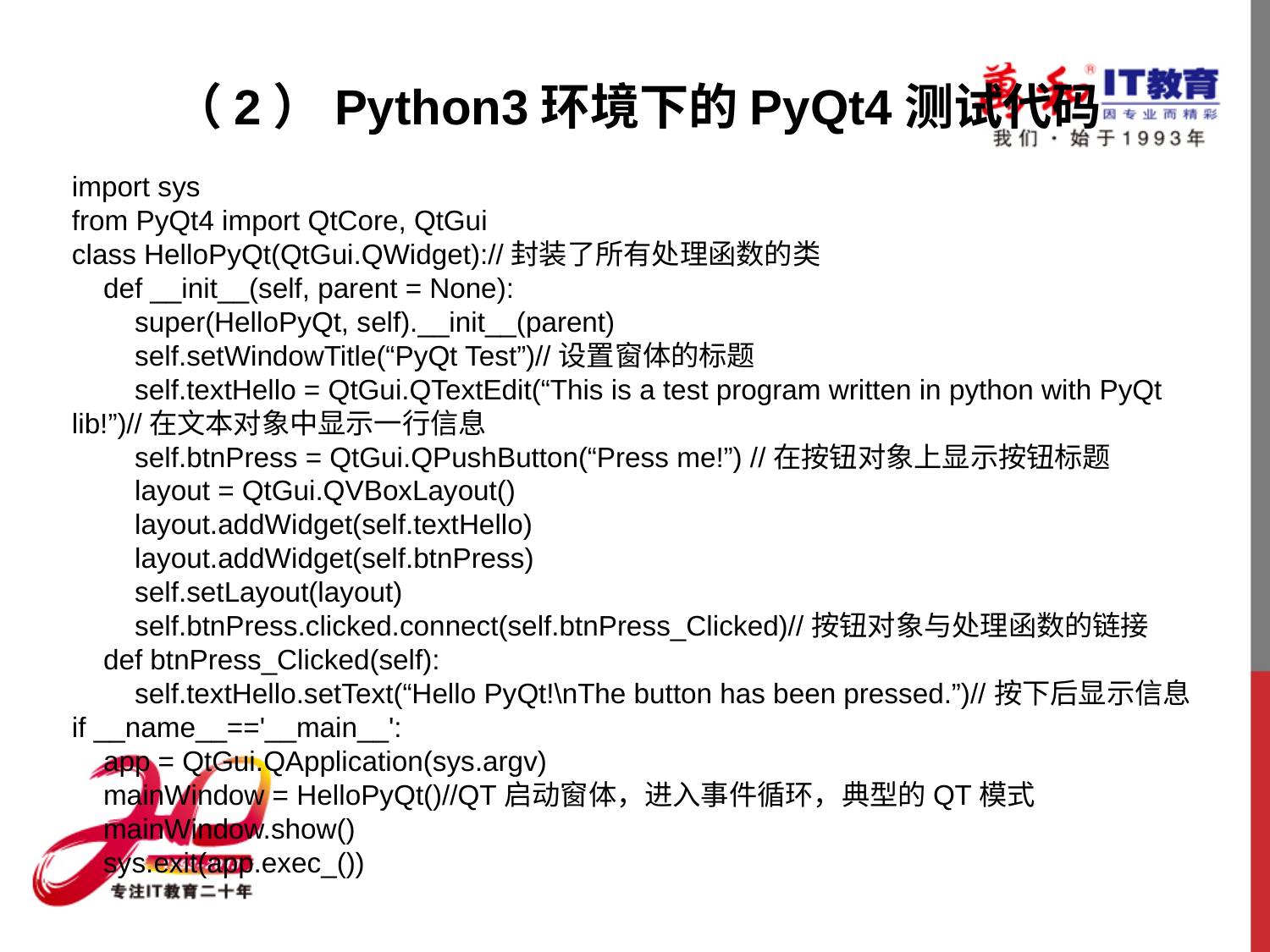

（2）Python3环境下的PyQt4测试代码

import sys
from PyQt4 import QtCore, QtGui
class HelloPyQt(QtGui.QWidget)://封装了所有处理函数的类
    def __init__(self, parent = None):
        super(HelloPyQt, self).__init__(parent)
        self.setWindowTitle(“PyQt Test”)//设置窗体的标题
        self.textHello = QtGui.QTextEdit(“This is a test program written in python with PyQt lib!”)//在文本对象中显示一行信息
        self.btnPress = QtGui.QPushButton(“Press me!”) //在按钮对象上显示按钮标题
        layout = QtGui.QVBoxLayout()
        layout.addWidget(self.textHello)
        layout.addWidget(self.btnPress)
        self.setLayout(layout)
        self.btnPress.clicked.connect(self.btnPress_Clicked)//按钮对象与处理函数的链接
    def btnPress_Clicked(self):
        self.textHello.setText(“Hello PyQt!\nThe button has been pressed.”)//按下后显示信息
if __name__=='__main__':
    app = QtGui.QApplication(sys.argv)
    mainWindow = HelloPyQt()//QT启动窗体，进入事件循环，典型的QT模式
    mainWindow.show()
    sys.exit(app.exec_())